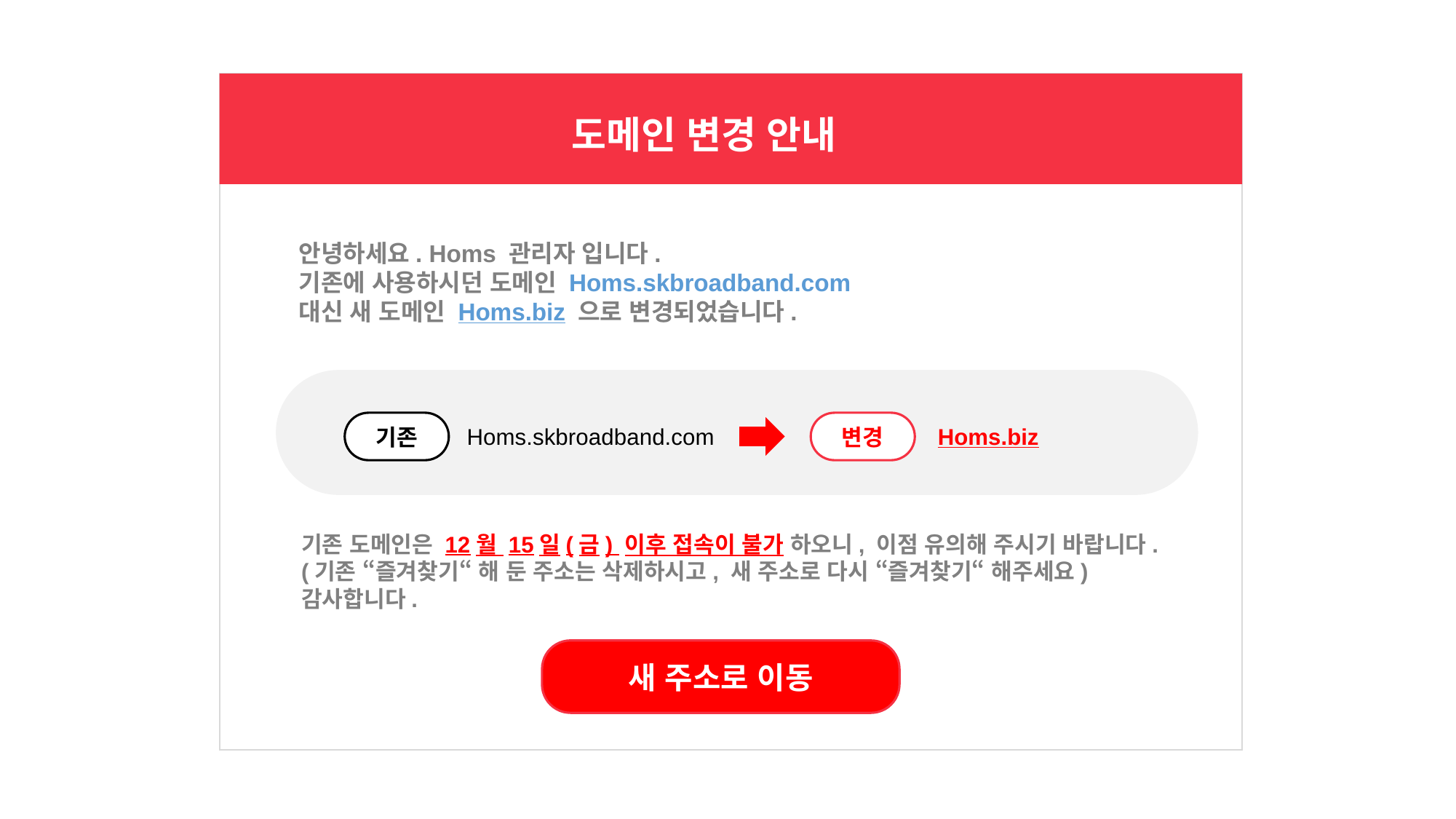

도메인 변경 안내
안녕하세요. Homs 관리자 입니다.
기존에 사용하시던 도메인 Homs.skbroadband.com
대신 새 도메인 Homs.biz 으로 변경되었습니다.

기존
변경
Homs.skbroadband.com

Homs.biz
기존 도메인은 12월 15일(금) 이후 접속이 불가 하오니, 이점 유의해 주시기 바랍니다. (기존 “즐겨찾기“ 해 둔 주소는 삭제하시고, 새 주소로 다시 “즐겨찾기“ 해주세요)
감사합니다.
새 주소로 이동